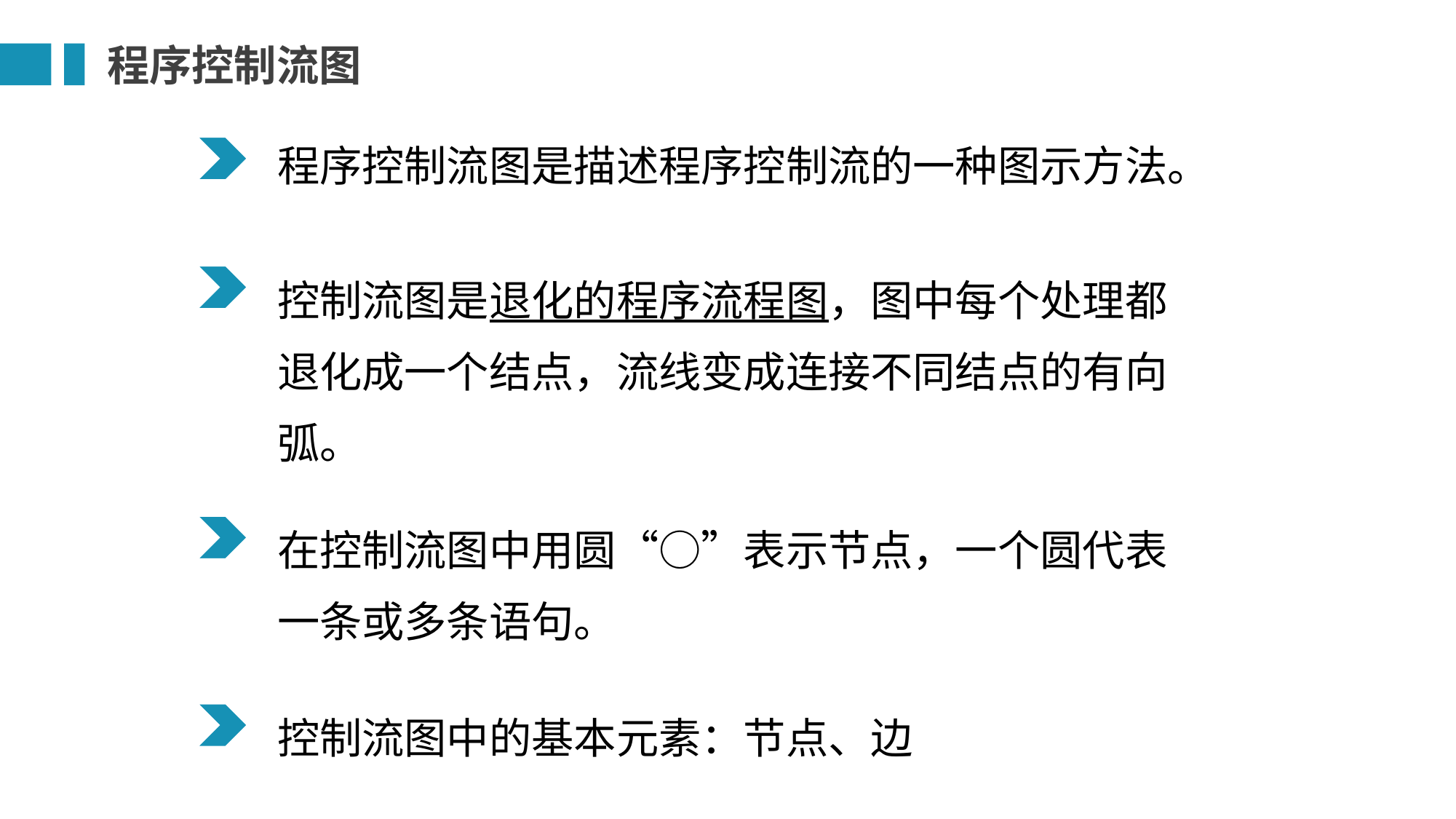

程序控制流图

程序控制流图是描述程序控制流的一种图示方法。

控制流图是退化的程序流程图，图中每个处理都退化成一个结点，流线变成连接不同结点的有向弧。

在控制流图中用圆“○”表示节点，一个圆代表一条或多条语句。

控制流图中的基本元素：节点、边

83